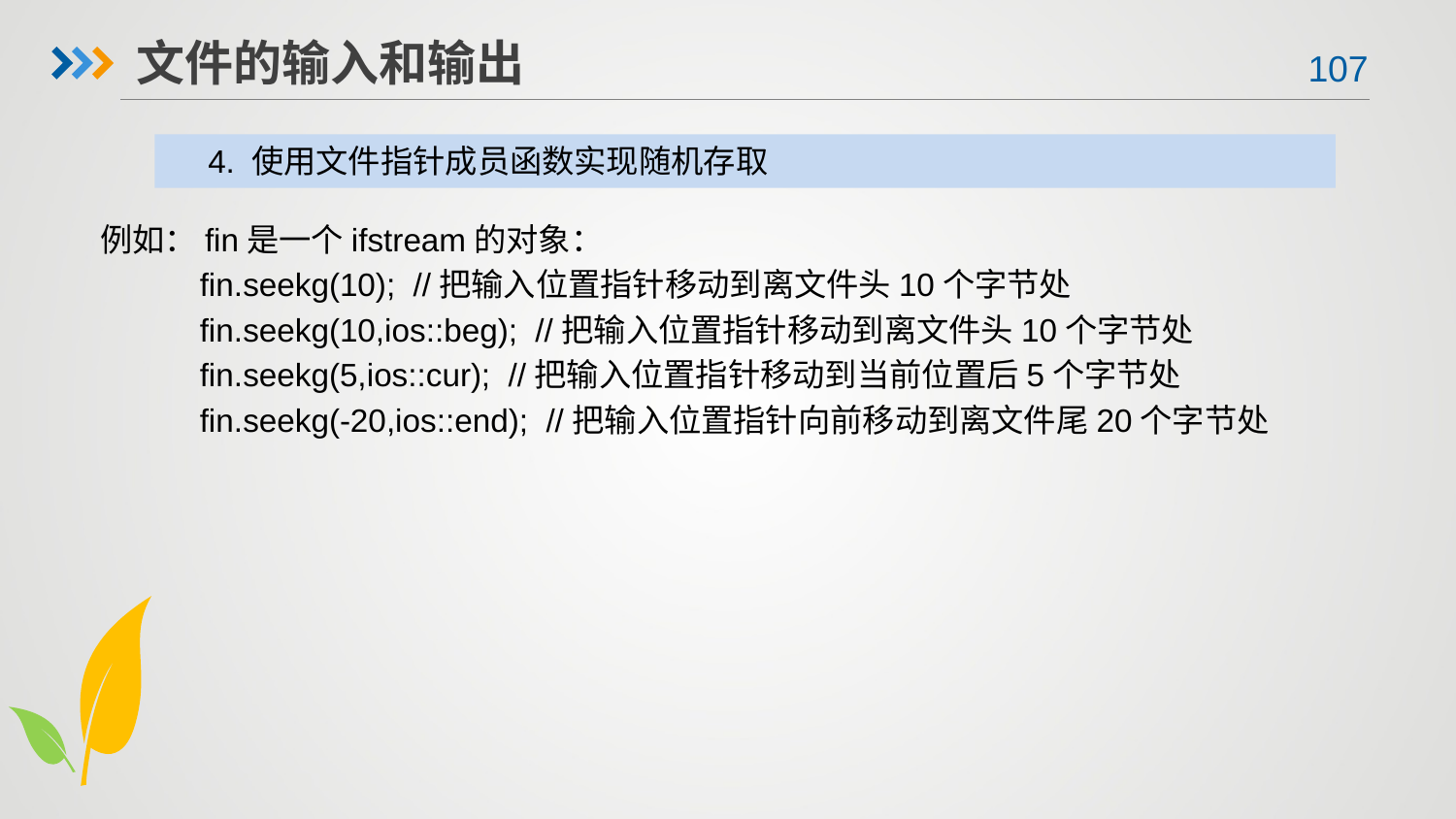

文件的输入和输出

4. 使用文件指针成员函数实现随机存取
例如：fin是一个ifstream的对象：
fin.seekg(10);  //把输入位置指针移动到离文件头10个字节处
fin.seekg(10,ios::beg);  //把输入位置指针移动到离文件头10个字节处
fin.seekg(5,ios::cur);  //把输入位置指针移动到当前位置后5个字节处
fin.seekg(-20,ios::end);  //把输入位置指针向前移动到离文件尾20个字节处